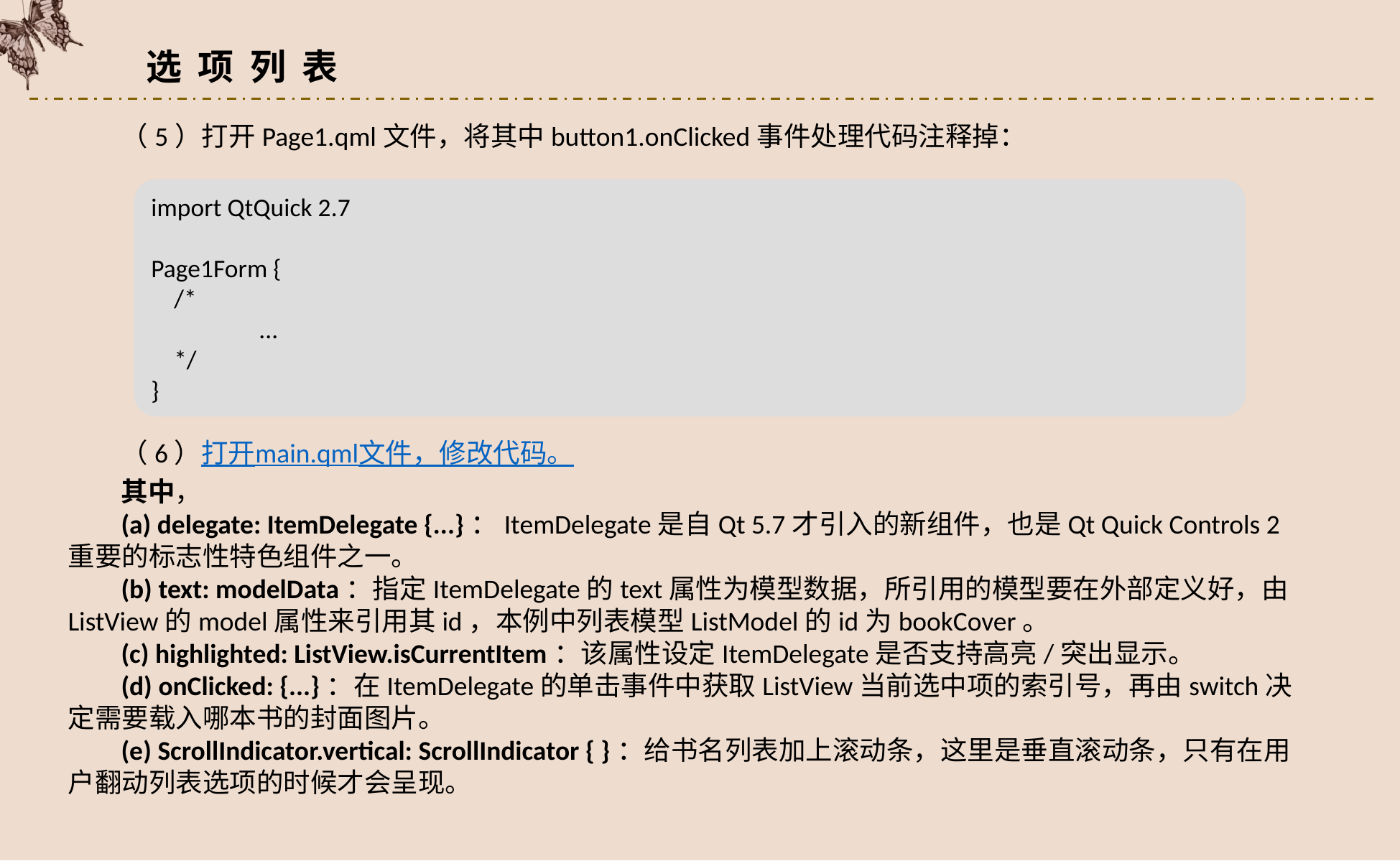

选  项  列  表
（5）打开Page1.qml文件，将其中button1.onClicked事件处理代码注释掉：
import QtQuick 2.7

Page1Form {
    /*
	...
    */
}
（6）打开main.qml文件，修改代码。
其中，
(a) delegate: ItemDelegate {...}：ItemDelegate是自Qt 5.7才引入的新组件，也是Qt Quick Controls 2重要的标志性特色组件之一。
(b) text: modelData：指定ItemDelegate的text属性为模型数据，所引用的模型要在外部定义好，由ListView的model属性来引用其id，本例中列表模型ListModel的id为bookCover。
(c) highlighted: ListView.isCurrentItem：该属性设定ItemDelegate是否支持高亮/突出显示。
(d) onClicked: {...}：在ItemDelegate的单击事件中获取ListView当前选中项的索引号，再由switch决定需要载入哪本书的封面图片。
(e) ScrollIndicator.vertical: ScrollIndicator { }：给书名列表加上滚动条，这里是垂直滚动条，只有在用户翻动列表选项的时候才会呈现。